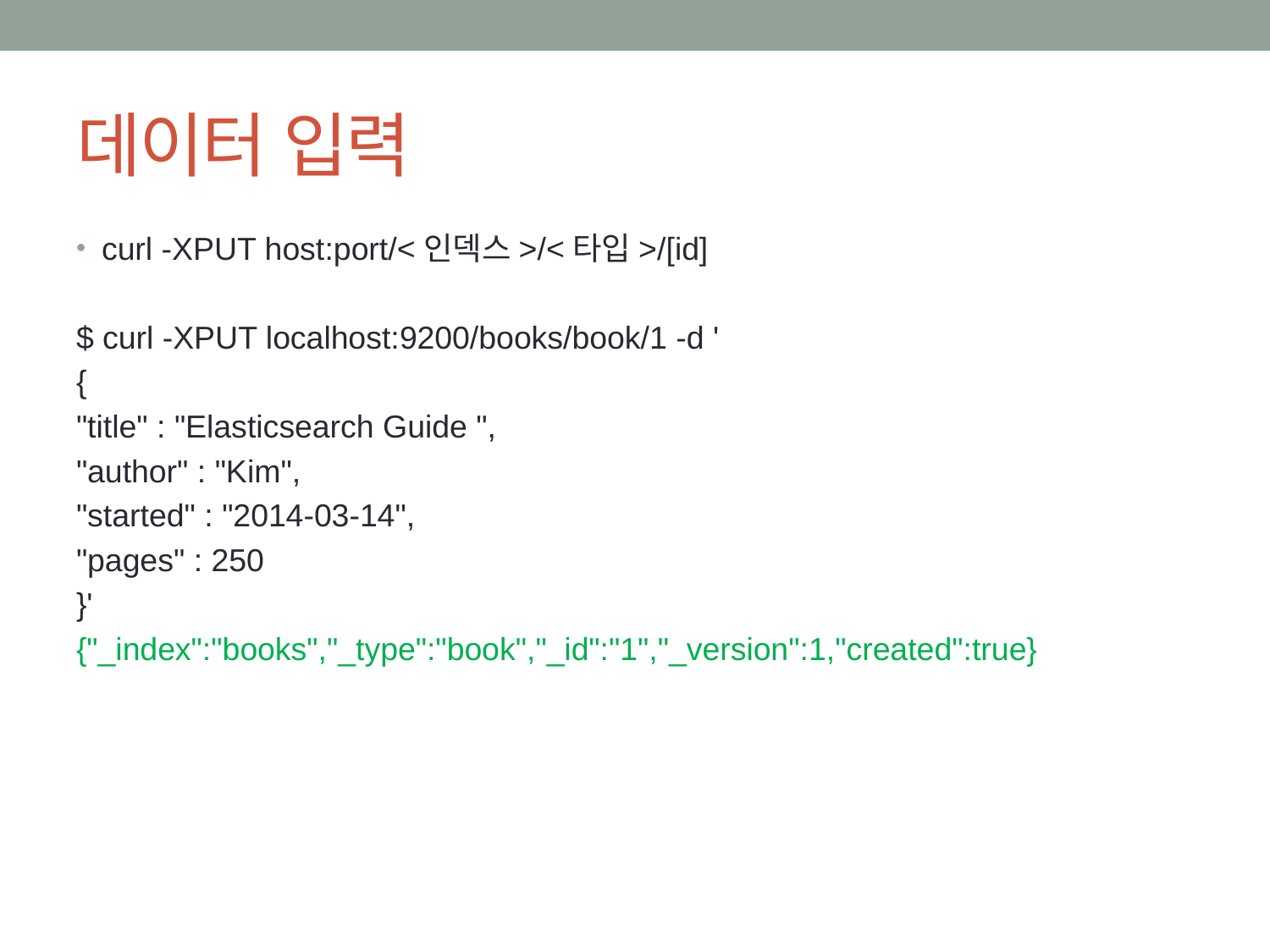

# 데이터 입력
curl -XPUT host:port/<인덱스>/<타입>/[id]

$ curl -XPUT localhost:9200/books/book/1 -d '
{
"title" : "Elasticsearch Guide ",
"author" : "Kim",
"started" : "2014-03-14",
"pages" : 250
}'
{"_index":"books","_type":"book","_id":"1","_version":1,"created":true}